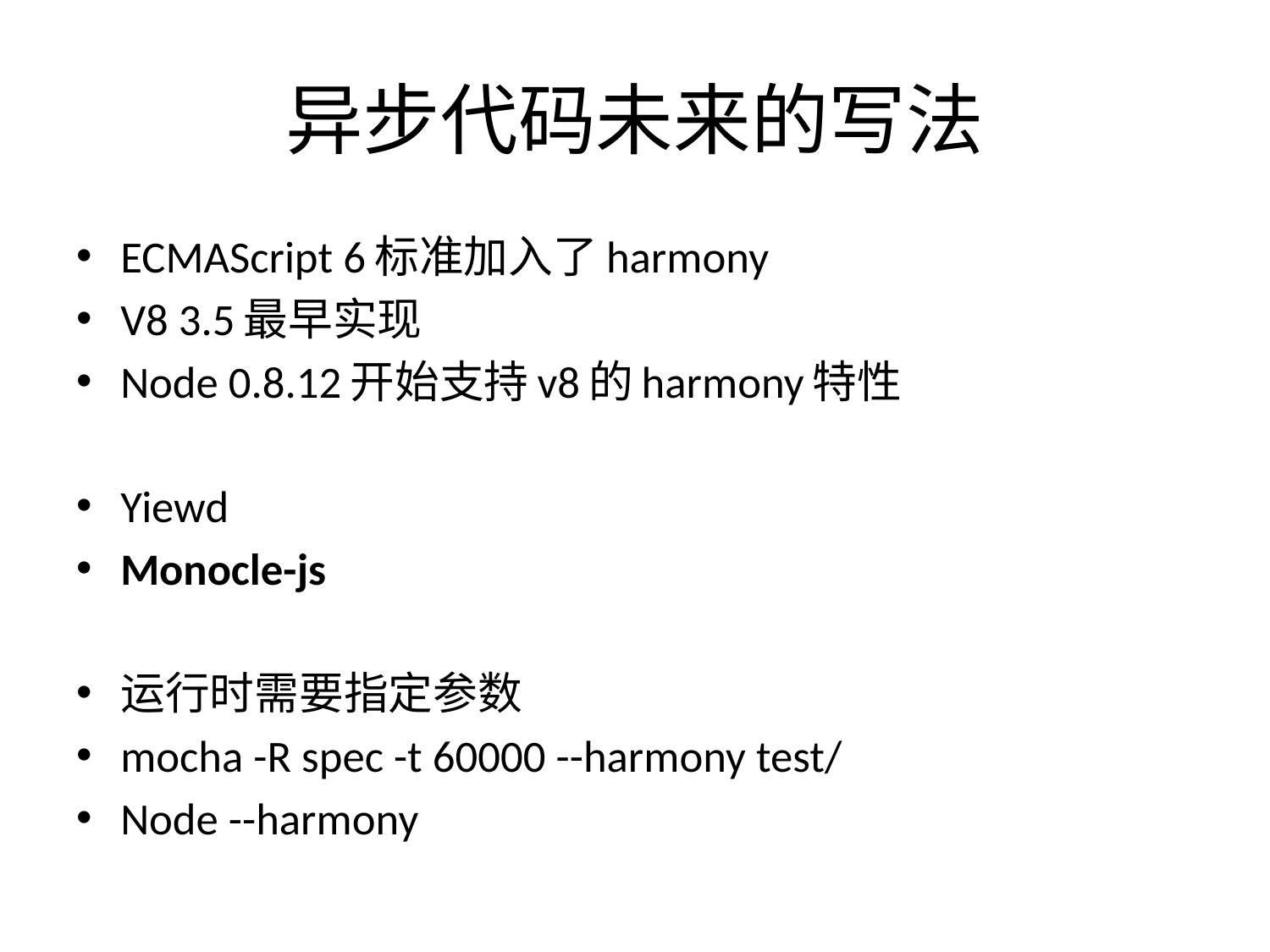

# 异步代码未来的写法
ECMAScript 6标准加入了harmony
V8 3.5最早实现
Node 0.8.12开始支持v8的harmony特性

Yiewd
Monocle-js

运行时需要指定参数
mocha -R spec -t 60000 --harmony test/
Node --harmony